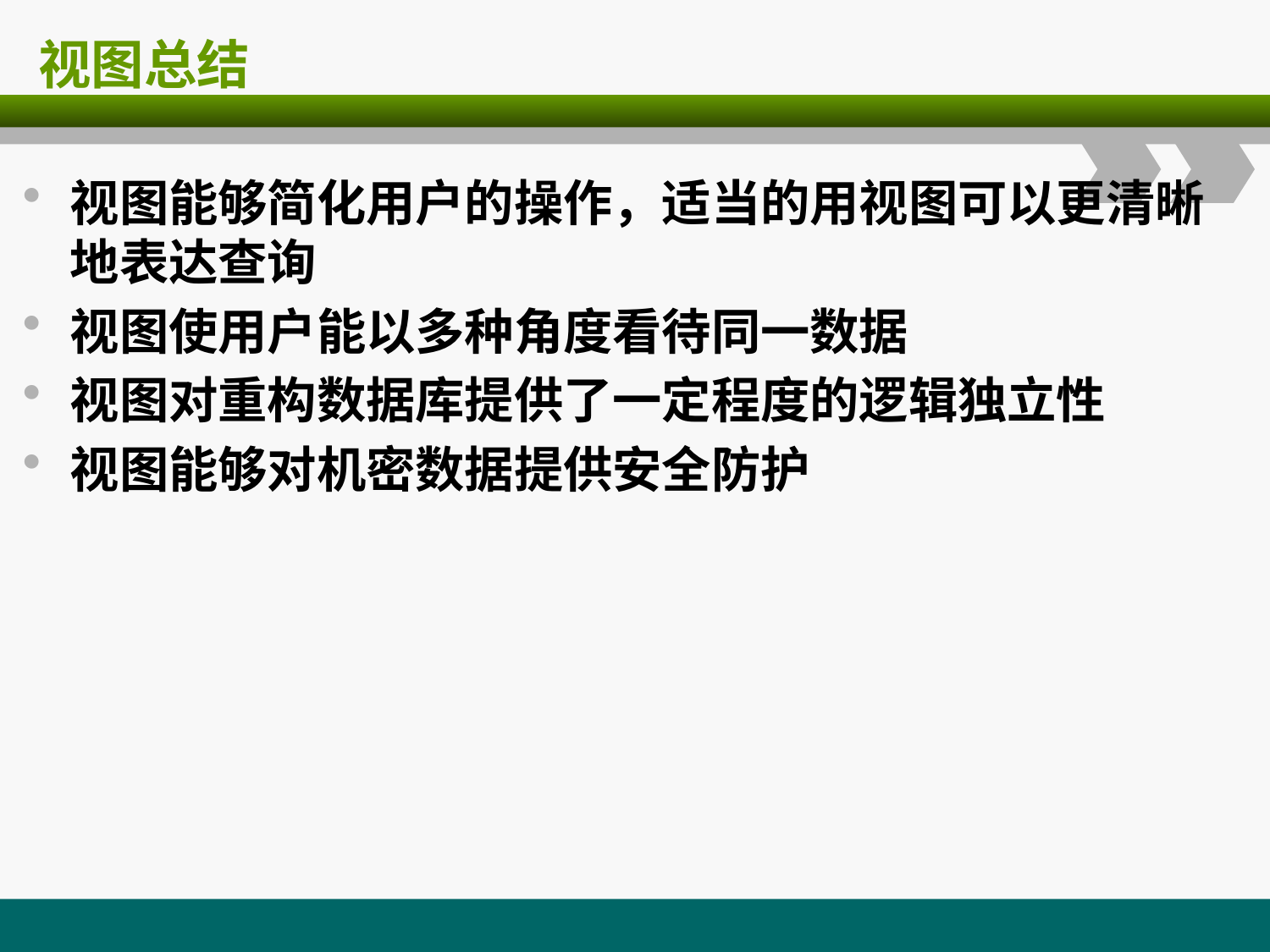

# 视图总结
视图能够简化用户的操作，适当的用视图可以更清晰地表达查询
视图使用户能以多种角度看待同一数据
视图对重构数据库提供了一定程度的逻辑独立性
视图能够对机密数据提供安全防护